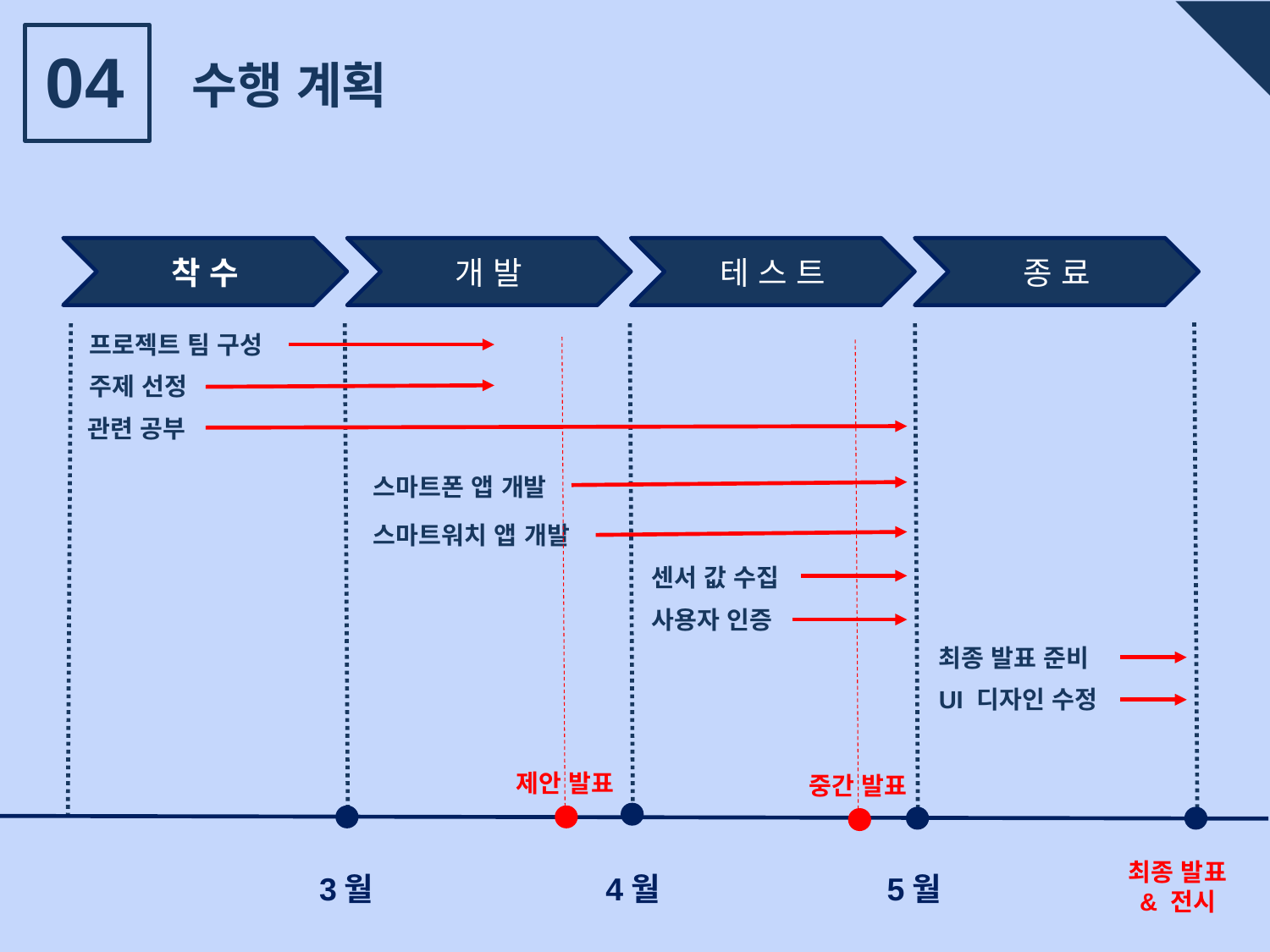

04
수행 계획
개 발
종 료
착 수
테 스 트
프로젝트 팀 구성
주제 선정
관련 공부
스마트폰 앱 개발
스마트워치 앱 개발
센서 값 수집
사용자 인증
최종 발표 준비
UI 디자인 수정
제안 발표
중간 발표

최종 발표
& 전시
4월
3월
5월